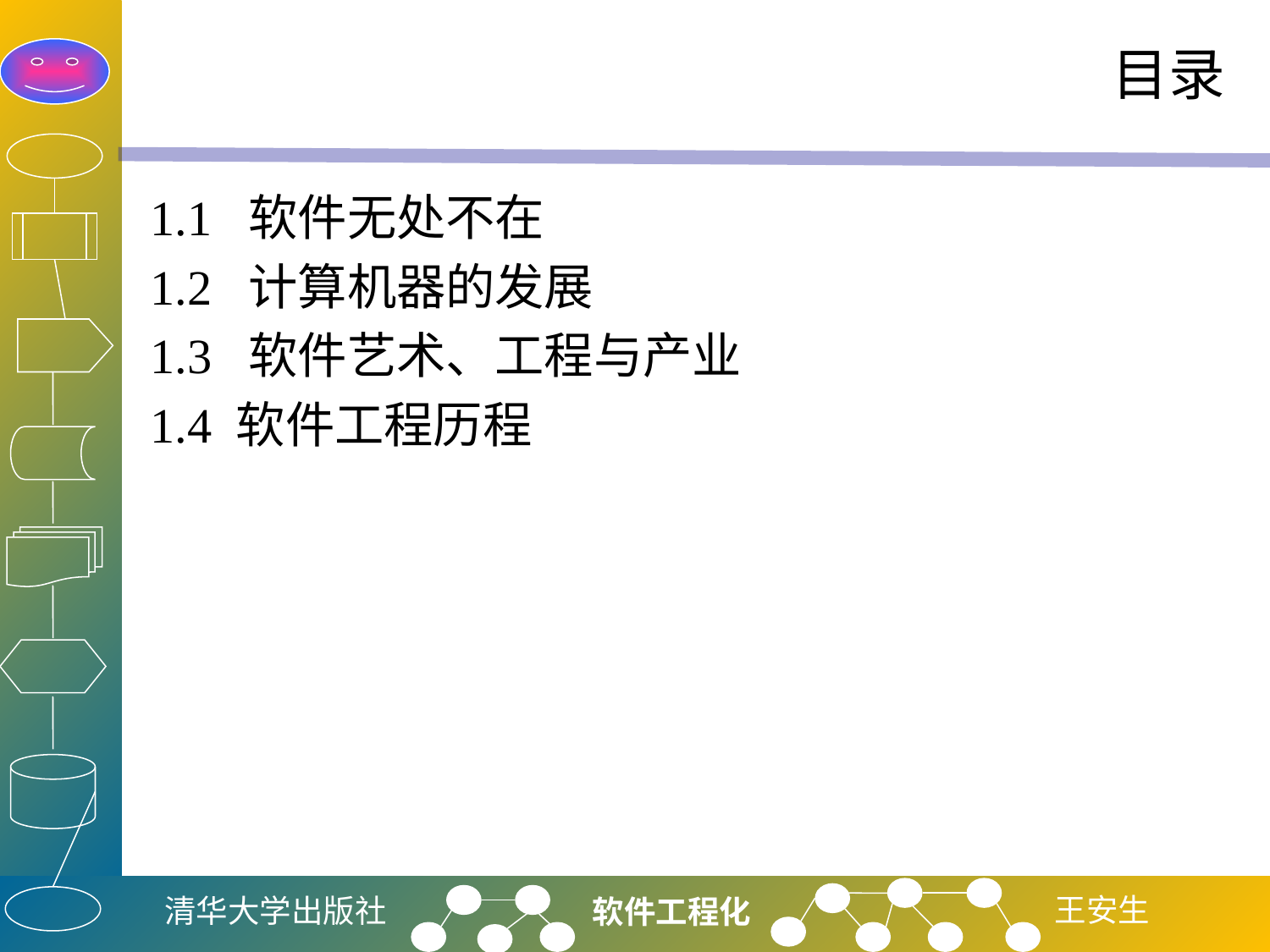

# 目录
1.1  软件无处不在
1.2  计算机器的发展
1.3  软件艺术、工程与产业
1.4 软件工程历程